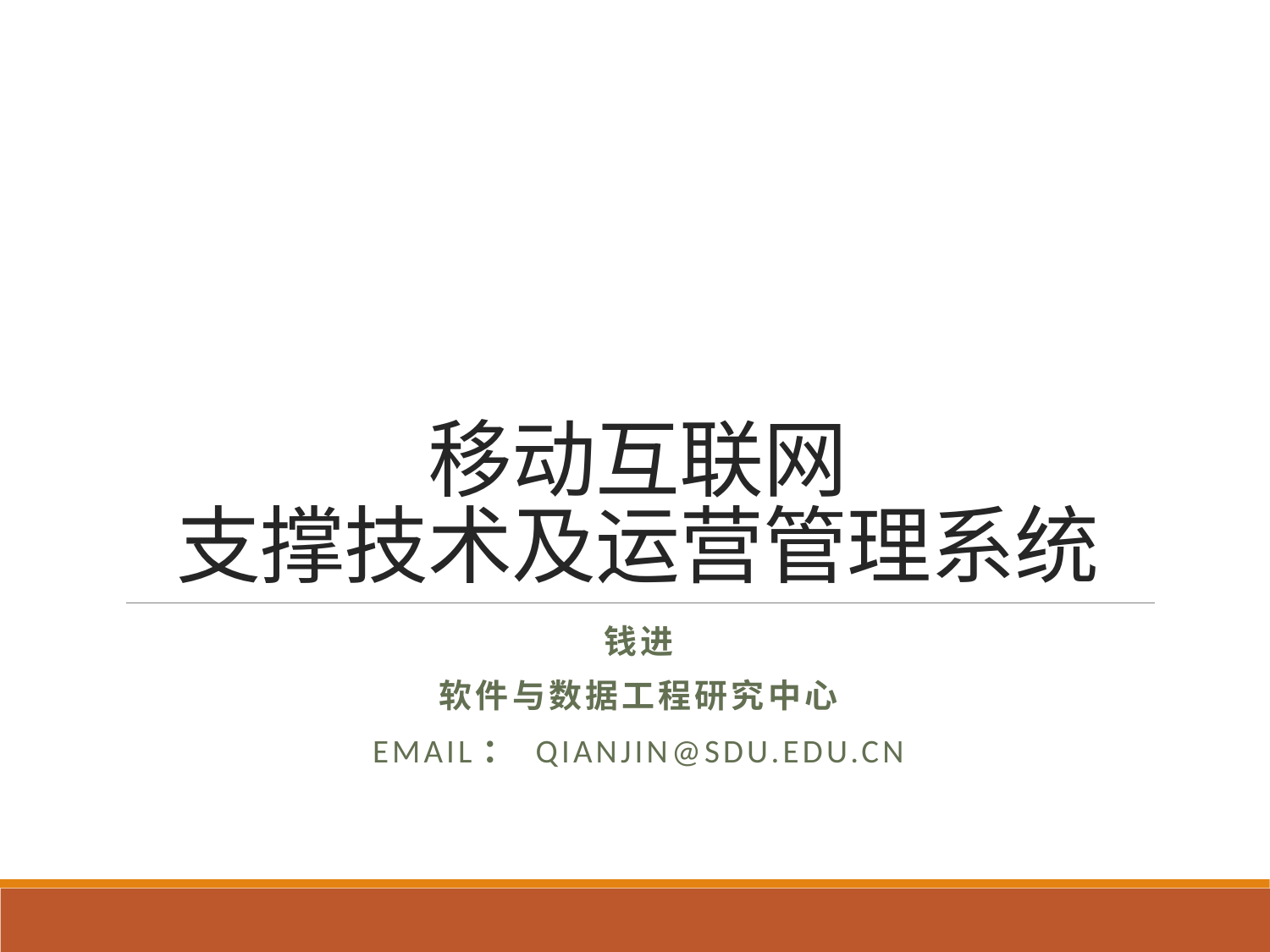

# 移动互联网 支撑技术及运营管理系统
钱进
软件与数据工程研究中心
Email： qianjin@sdu.edu.cn